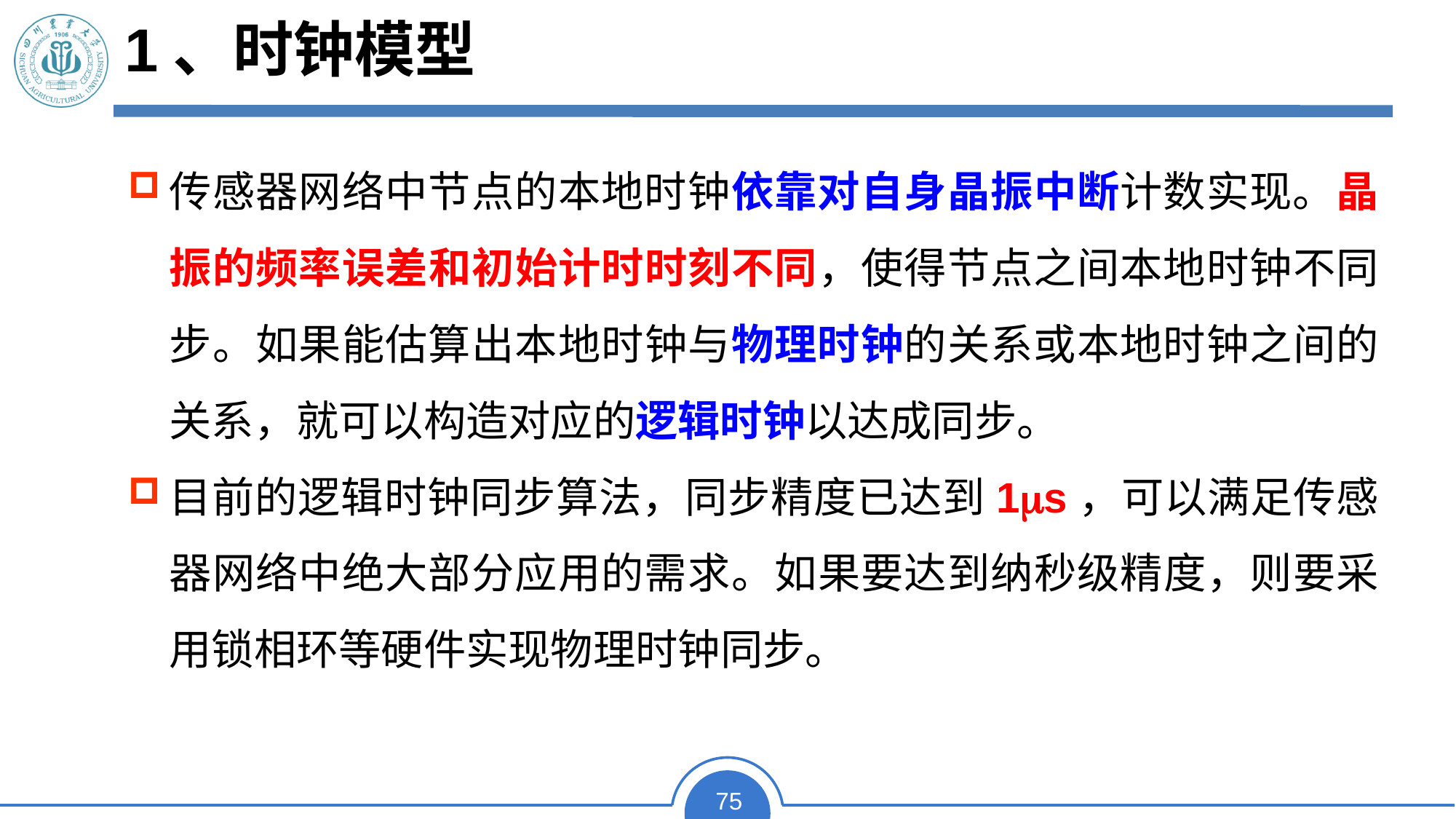

# 1、时钟模型
传感器网络中节点的本地时钟依靠对自身晶振中断计数实现。晶振的频率误差和初始计时时刻不同，使得节点之间本地时钟不同步。如果能估算出本地时钟与物理时钟的关系或本地时钟之间的关系，就可以构造对应的逻辑时钟以达成同步。
目前的逻辑时钟同步算法，同步精度已达到1μs，可以满足传感器网络中绝大部分应用的需求。如果要达到纳秒级精度，则要采用锁相环等硬件实现物理时钟同步。